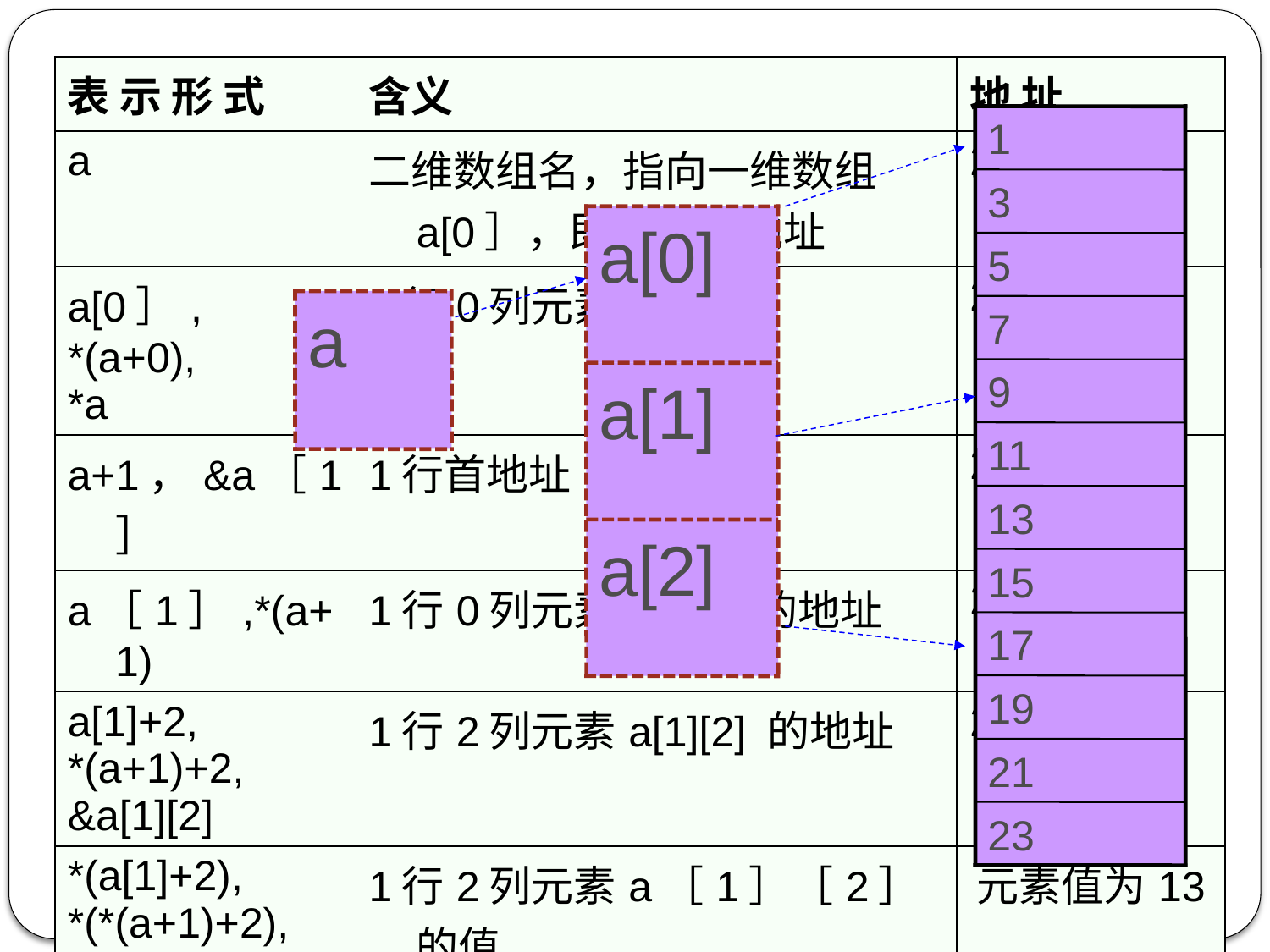

| 表 示 形 式 | 含义 | 地 址 |
| --- | --- | --- |
| a | 二维数组名，指向一维数组a[0］，即0行首地址 | 2000 |
| a[0］, \*(a+0), \*a | 0行0列元素地址 | 2000 |
| a+1，&a［1］ | 1行首地址 | 2016 |
| a［1］,\*(a+1) | 1行0列元素a[1][0]的地址 | 2016 |
| a[1]+2, \*(a+1)+2, &a[1][2] | 1行2列元素a[1][2] 的地址 | 2024 |
| \*(a[1]+2), \*(\*(a+1)+2), a[1][2] | 1行2列元素a［1］［2］的值 | 元素值为13 |
1

3

a[0]

a

a[1]

a[2]

5

7

9

11

13

15

17

19

21

23